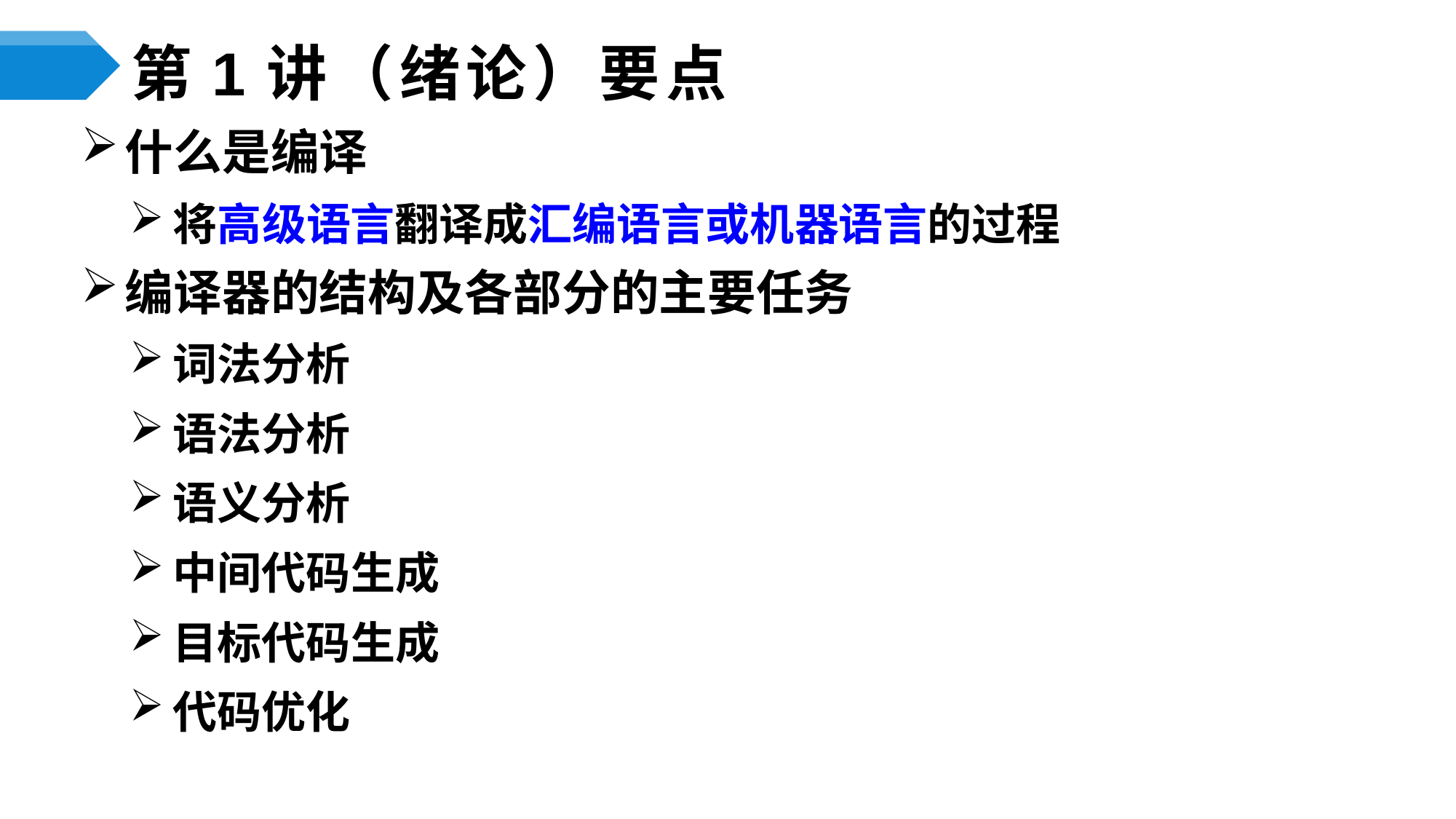

# 第1讲（绪论）要点
什么是编译
将高级语言翻译成汇编语言或机器语言的过程
编译器的结构及各部分的主要任务
词法分析
语法分析
语义分析
中间代码生成
目标代码生成
代码优化